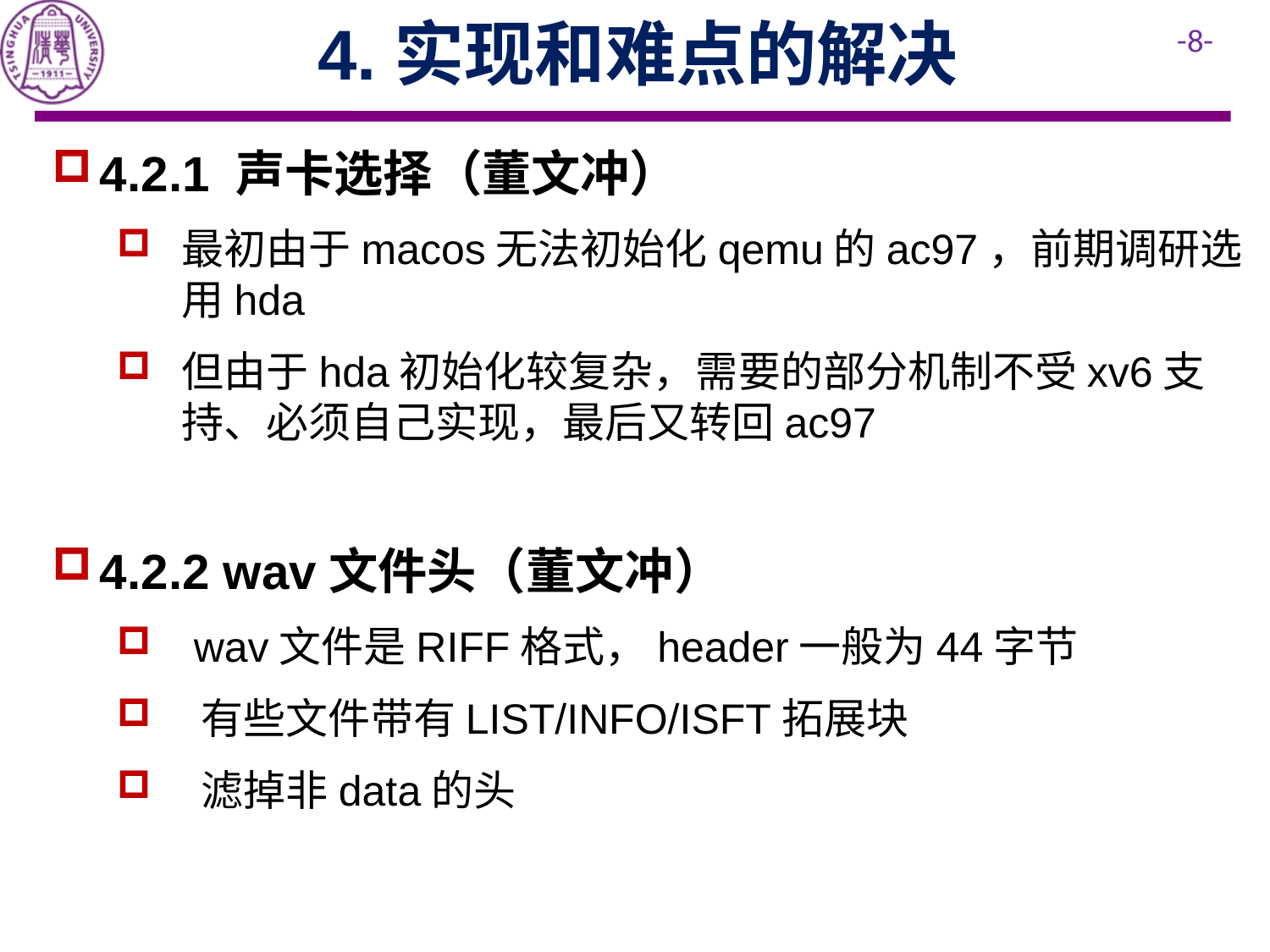

4.实现和难点的解决

4.2.1 声卡选择（董文冲）
最初由于macos无法初始化qemu的ac97，前期调研选用hda
但由于hda初始化较复杂，需要的部分机制不受xv6支持、必须自己实现，最后又转回ac97

4.2.2 wav文件头（董文冲）
 wav文件是RIFF格式，header一般为44字节
 有些文件带有LIST/INFO/ISFT拓展块
 滤掉非data的头